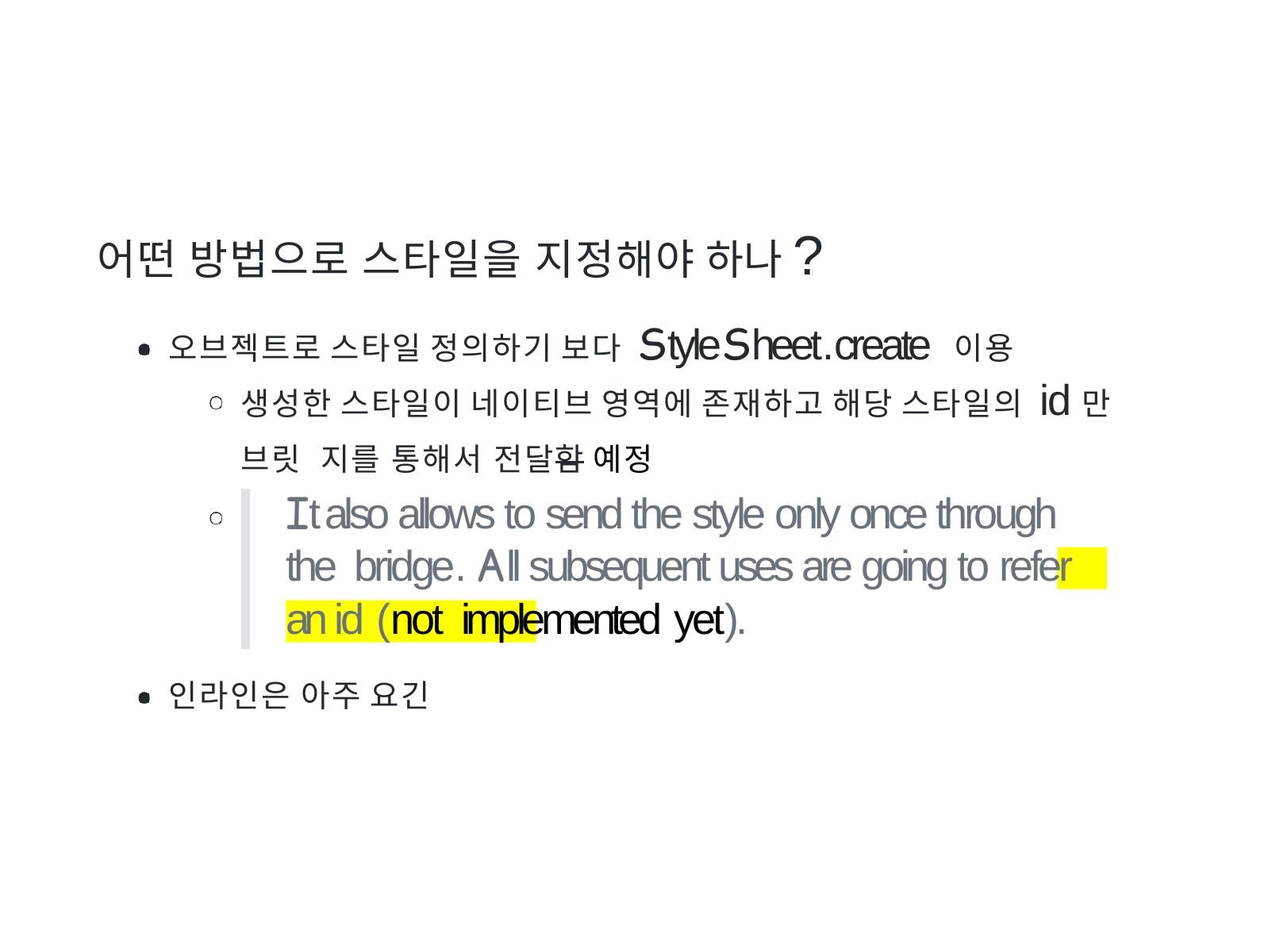

# 어떤 방법으로 스타일을 지정해야 하나?
오브젝트로 스타일 정의하기 보다 StyleSheet.create 이용
생성한 스타일이 네이티브 영역에 존재하고 해당 스타일의 id만 브릿  지를 통해서 전달함 예정
It also allows to send the style only once through the  bridge. All subsequent uses are going to refer an id (not  implemented yet).
인라인은 아주 요긴